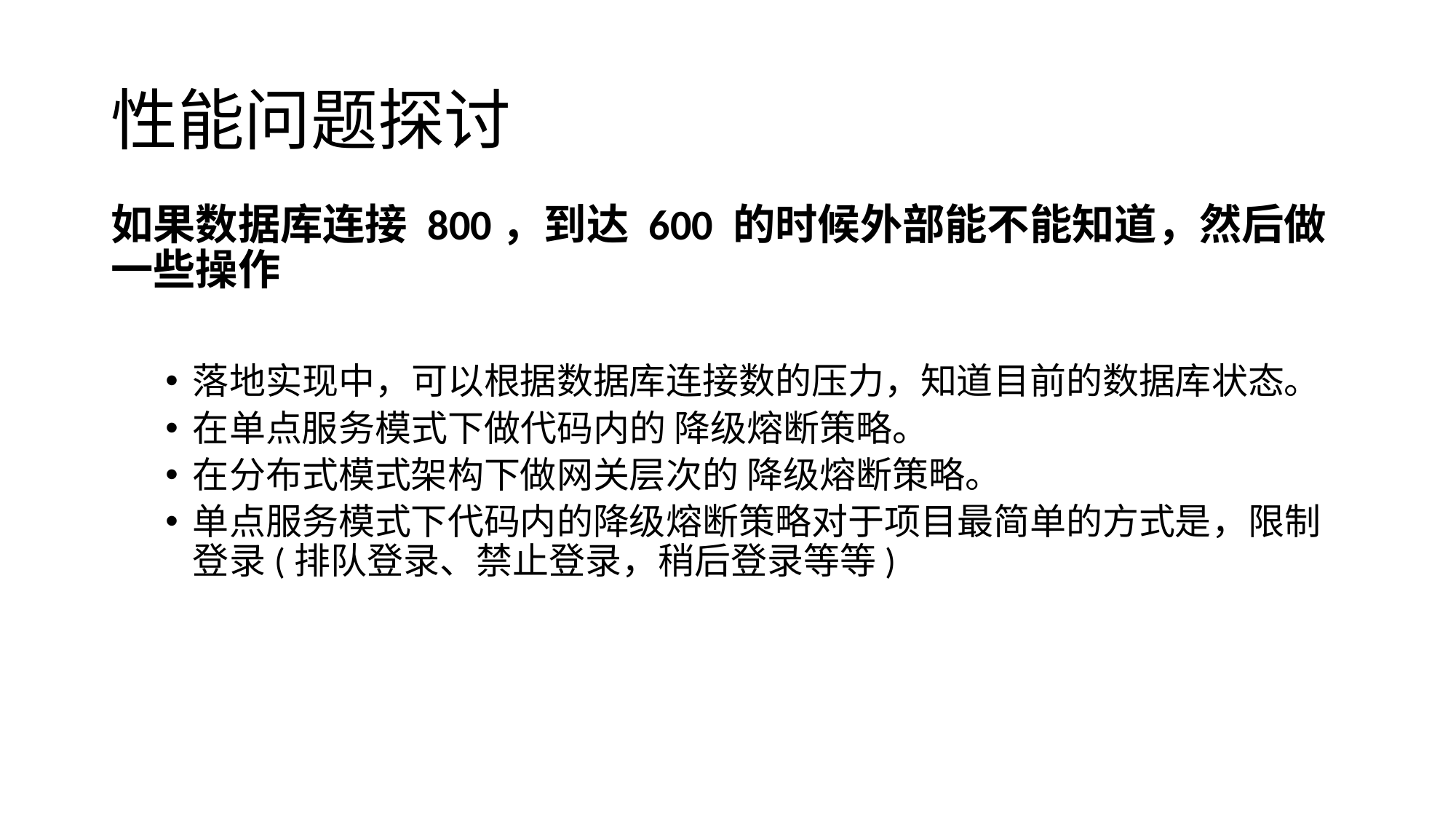

# 性能问题探讨
如果数据库连接 800，到达 600 的时候外部能不能知道，然后做一些操作

落地实现中，可以根据数据库连接数的压力，知道目前的数据库状态。
在单点服务模式下做代码内的 降级熔断策略。
在分布式模式架构下做网关层次的 降级熔断策略。
单点服务模式下代码内的降级熔断策略对于项目最简单的方式是，限制登录(排队登录、禁止登录，稍后登录等等)